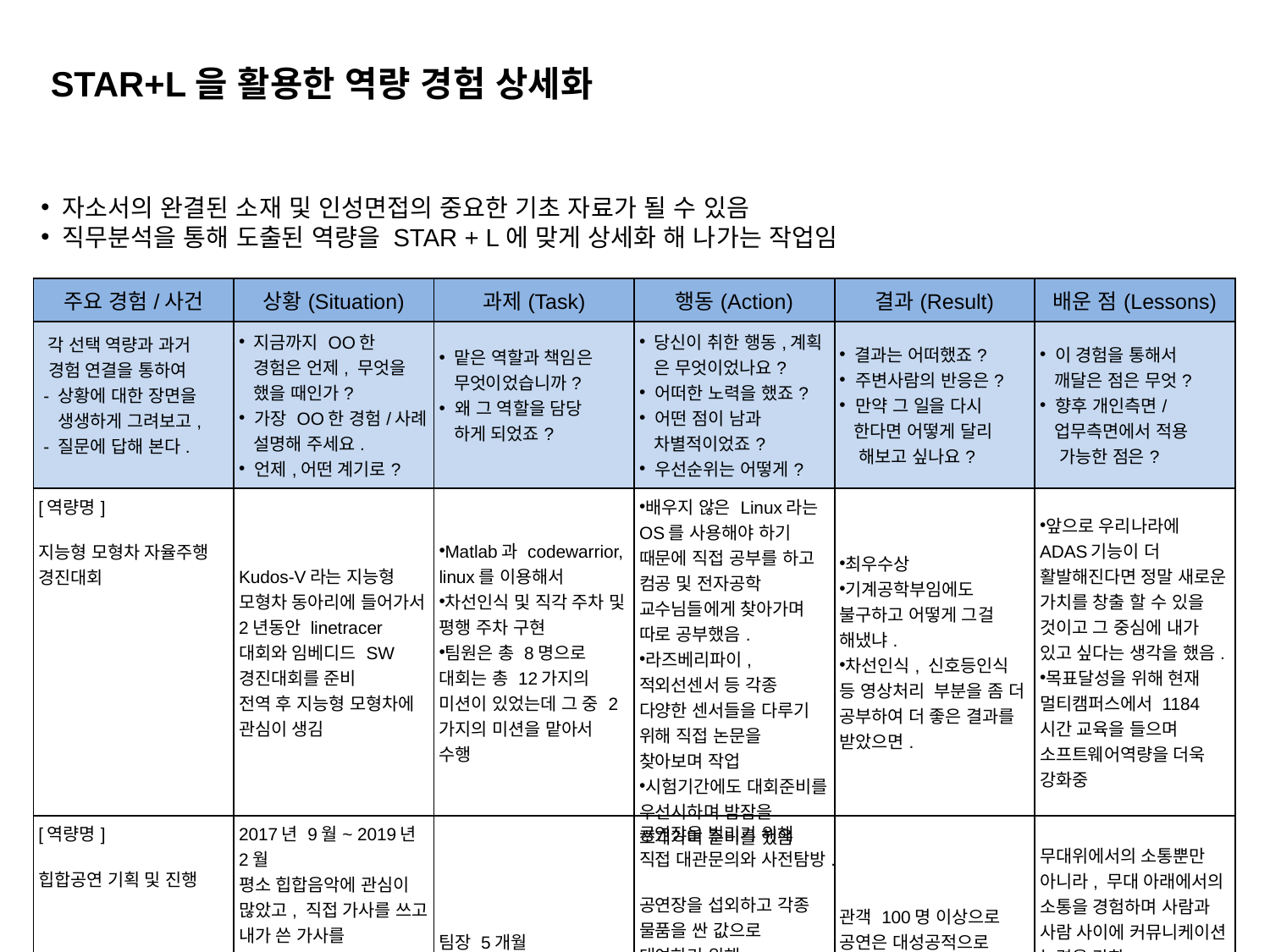

STAR+L을 활용한 역량 경험 상세화
 자소서의 완결된 소재 및 인성면접의 중요한 기초 자료가 될 수 있음
 직무분석을 통해 도출된 역량을 STAR + L에 맞게 상세화 해 나가는 작업임
| 주요 경험/사건 | 상황(Situation) | 과제(Task) | 행동(Action) | 결과(Result) | 배운 점(Lessons) |
| --- | --- | --- | --- | --- | --- |
| 각 선택 역량과 과거 경험 연결을 통하여 - 상황에 대한 장면을 생생하게 그려보고, - 질문에 답해 본다. | 지금까지 OO한 경험은 언제, 무엇을 했을 때인가? 가장 OO한 경험/사례 설명해 주세요. 언제,어떤 계기로? | 맡은 역할과 책임은 무엇이었습니까? 왜 그 역할을 담당 하게 되었죠? | 당신이 취한 행동,계획 은 무엇이었나요? 어떠한 노력을 했죠? 어떤 점이 남과 차별적이었죠? 우선순위는 어떻게? | 결과는 어떠했죠? 주변사람의 반응은? 만약 그 일을 다시 한다면 어떻게 달리 해보고 싶나요? | 이 경험을 통해서 깨달은 점은 무엇? 향후 개인측면/ 업무측면에서 적용 가능한 점은? |
| [역량명] 지능형 모형차 자율주행 경진대회 | Kudos-V라는 지능형 모형차 동아리에 들어가서 2년동안 linetracer대회와 임베디드 SW경진대회를 준비 전역 후 지능형 모형차에 관심이 생김 | Matlab과 codewarrior, linux를 이용해서 차선인식 및 직각 주차 및 평행 주차 구현 팀원은 총 8명으로 대회는 총 12가지의 미션이 있었는데 그 중 2가지의 미션을 맡아서 수행 | 배우지 않은 Linux라는 OS를 사용해야 하기 때문에 직접 공부를 하고 컴공 및 전자공학 교수님들에게 찾아가며 따로 공부했음. 라즈베리파이, 적외선센서 등 각종 다양한 센서들을 다루기 위해 직접 논문을 찾아보며 작업 시험기간에도 대회준비를 우선시하며 밤잠을 쪼개가며 준비를 했음 | 최우수상 기계공학부임에도 불구하고 어떻게 그걸 해냈냐. 차선인식, 신호등인식 등 영상처리 부분을 좀 더 공부하여 더 좋은 결과를 받았으면. | 앞으로 우리나라에 ADAS기능이 더 활발해진다면 정말 새로운 가치를 창출 할 수 있을 것이고 그 중심에 내가 있고 싶다는 생각을 했음. 목표달성을 위해 현재 멀티캠퍼스에서 1184시간 교육을 들으며 소프트웨어역량을 더욱 강화중 |
| [역량명] 힙합공연 기획 및 진행 | 2017년 9월~ 2019년 2월 평소 힙합음악에 관심이 많았고, 직접 가사를 쓰고 내가 쓴 가사를 관객들에게 나만의 방식으로 전달해주는 것에 흥미를 느끼고 학교 내 힙합동아리에 가입. 이후 홍대클럽에서의 정기공연 등 꾸준히 무대공연활동을 통해 친화력 및 리더쉽 배양 | 팀장 5개월 팀원 7개월 팀원으로 시작하다가 팀장으로 추천받아 활동 | 공연장을 빌리기 위해 직접 대관문의와 사전탐방. 공연장을 섭외하고 각종 물품을 싼 값으로 대여하기 위해 이해관계자와의 뛰어난 협상능력을 보임 팀장으로 활동 시 팀원간의 불화가 있었지만 친구들을 화해시키기 위해 각각 따로 만나 속깊은 이야기를 나누고 서로를 이해하도록 유도 | 관객 100명 이상으로 공연은 대성공적으로 마쳤고, 다음 공연에도 팀장을 하라고 추천을 해주었지만 당시 졸업예정으로 하지 못함 | 무대위에서의 소통뿐만 아니라, 무대 아래에서의 소통을 경험하며 사람과 사람 사이에 커뮤니케이션 능력을 강화. 그룹으로 프로젝트 진행시 같은 팀 뿐만 아니라 유관부서 혹은 이해관계자와 원활한 의사소통 가능 |
| [역량명] |  |  |  |  |  |